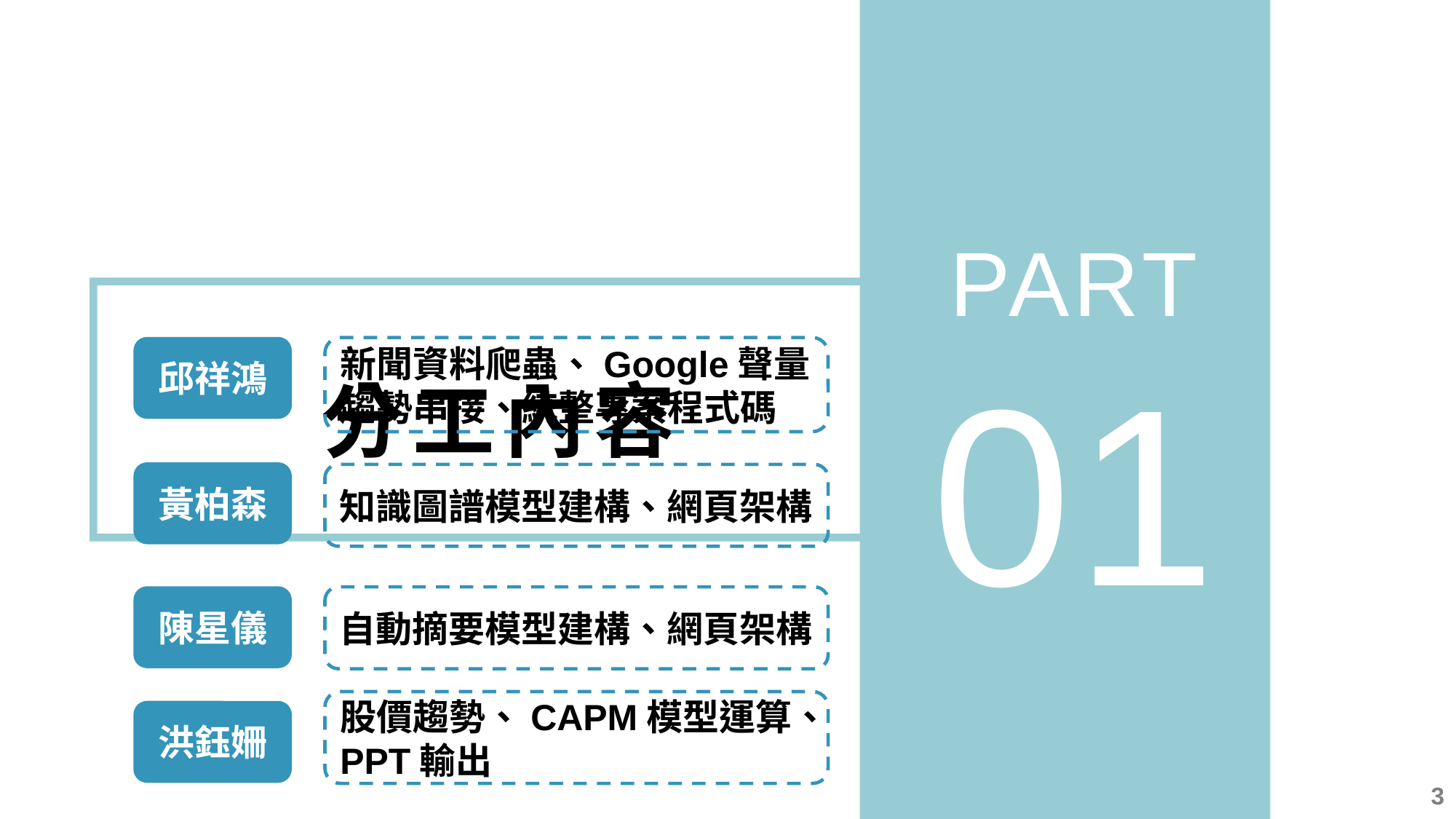

PART
01

分工內容
邱祥鴻
新聞資料爬蟲、Google聲量趨勢串接、統整專案程式碼
黃柏森
知識圖譜模型建構、網頁架構
陳星儀
自動摘要模型建構、網頁架構
股價趨勢、CAPM模型運算、PPT輸出
洪鈺姍
3